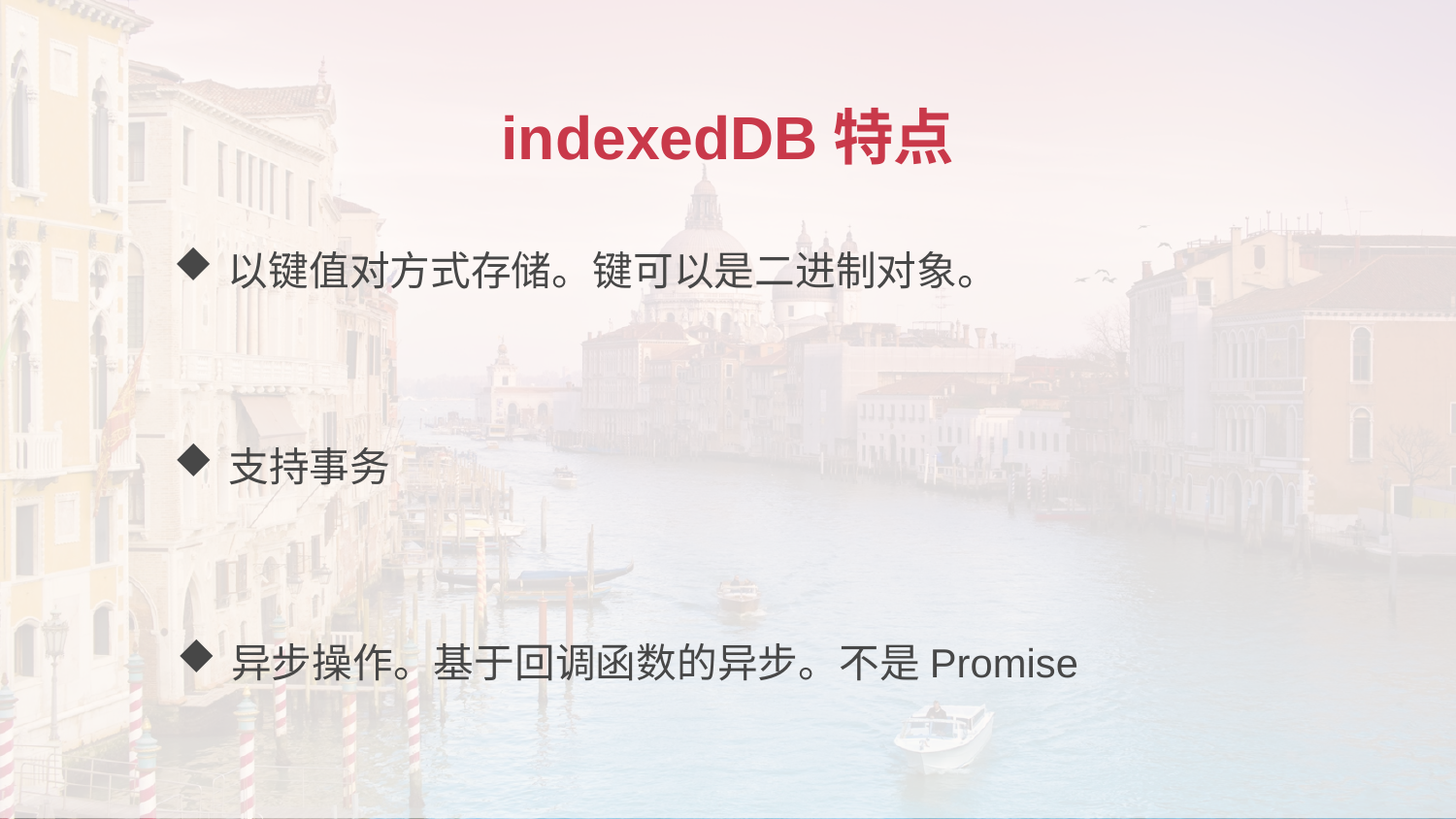

indexedDB特点
以键值对方式存储。键可以是二进制对象。
支持事务
异步操作。基于回调函数的异步。不是Promise